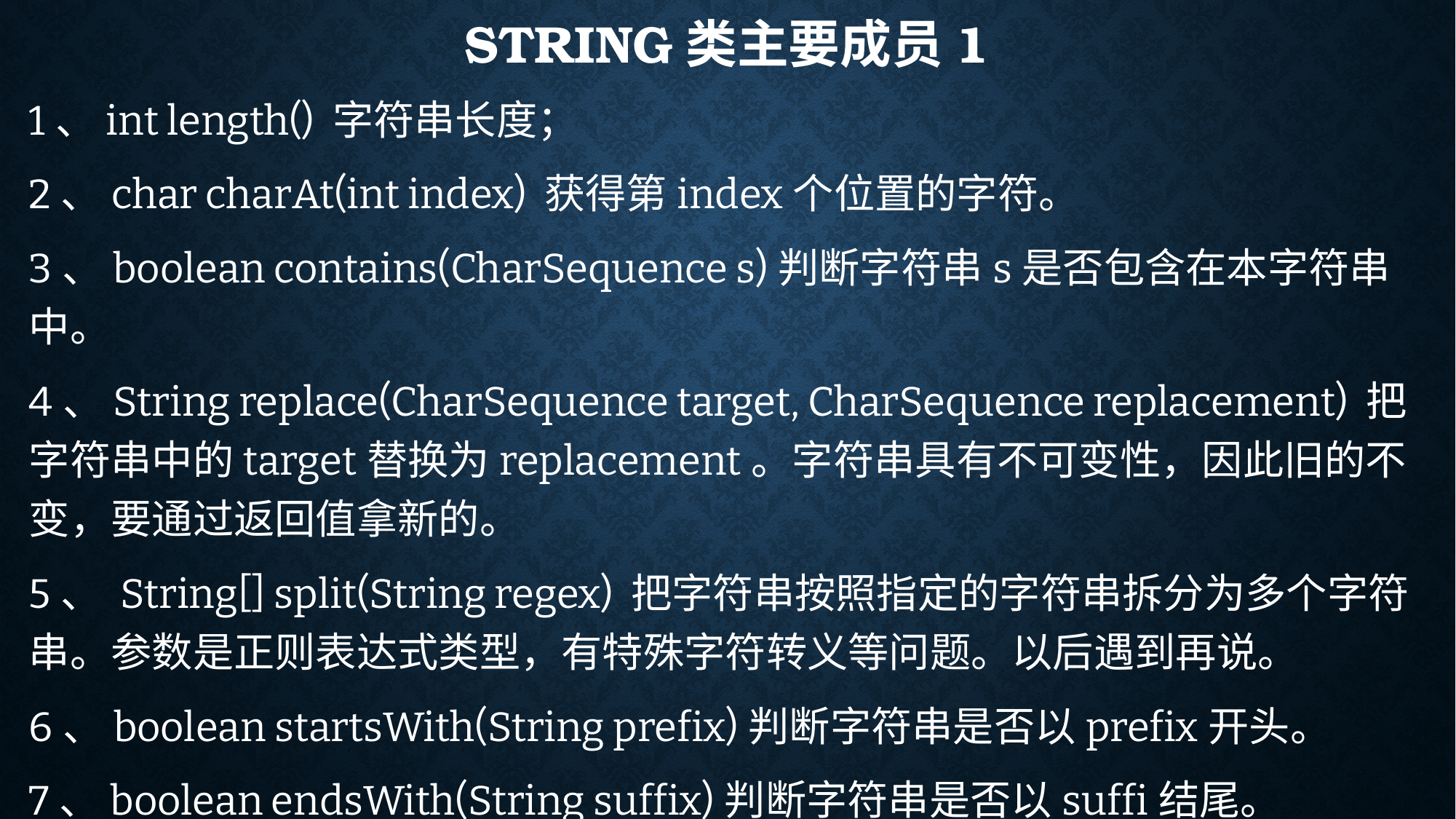

# String类主要成员1
1、int length() 字符串长度；
2、char charAt(int index) 获得第index个位置的字符。
3、boolean contains(CharSequence s)判断字符串s是否包含在本字符串中。
4、String replace(CharSequence target, CharSequence replacement) 把字符串中的target替换为replacement。字符串具有不可变性，因此旧的不变，要通过返回值拿新的。
5、 String[] split(String regex) 把字符串按照指定的字符串拆分为多个字符串。参数是正则表达式类型，有特殊字符转义等问题。以后遇到再说。
6、boolean startsWith(String prefix)判断字符串是否以prefix开头。
7、boolean endsWith(String suffix)判断字符串是否以suffi结尾。